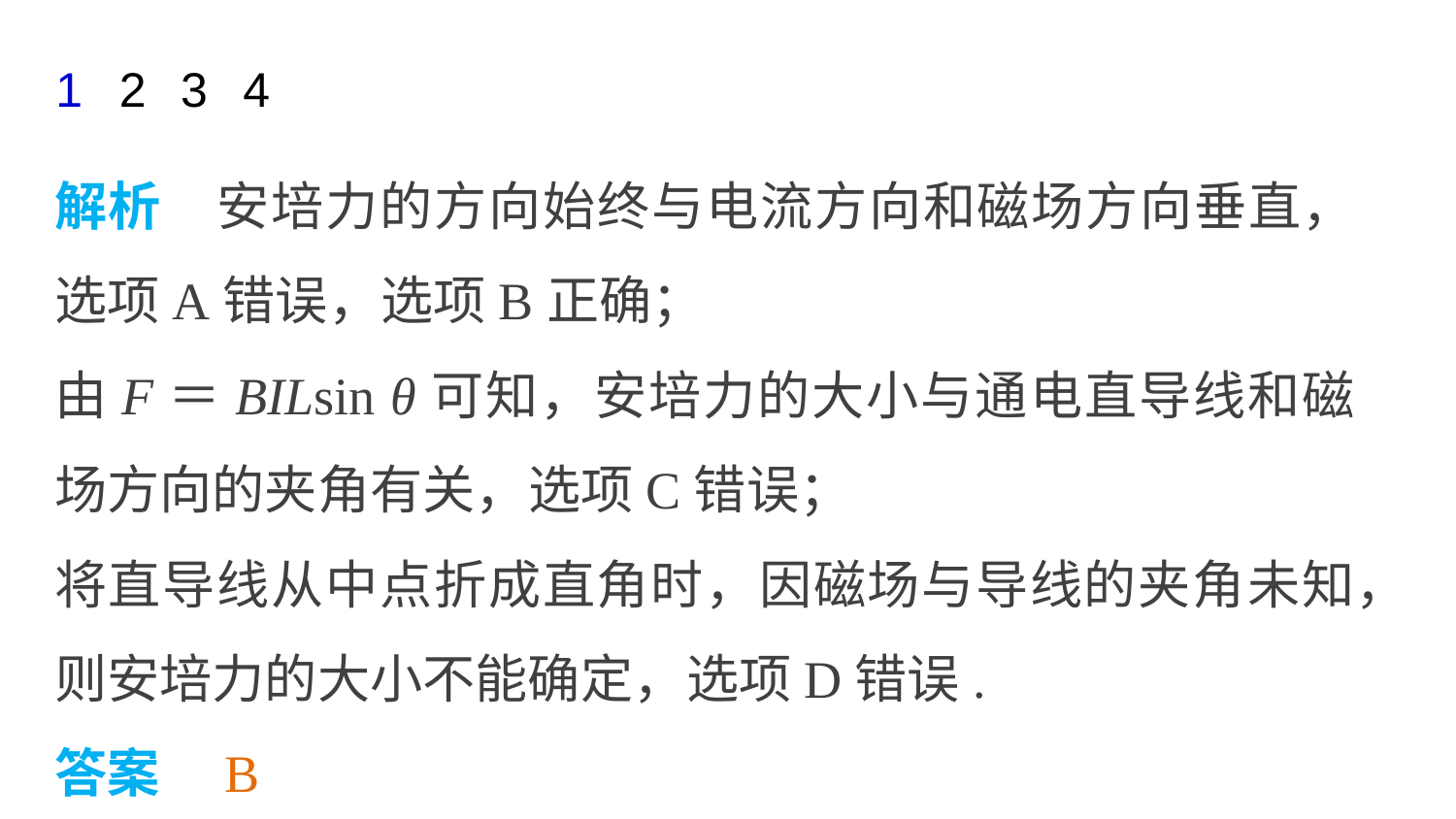

1
2
3
4
解析　安培力的方向始终与电流方向和磁场方向垂直，选项A错误，选项B正确；
由F＝BILsin θ可知，安培力的大小与通电直导线和磁场方向的夹角有关，选项C错误；
将直导线从中点折成直角时，因磁场与导线的夹角未知，则安培力的大小不能确定，选项D错误.
答案　B